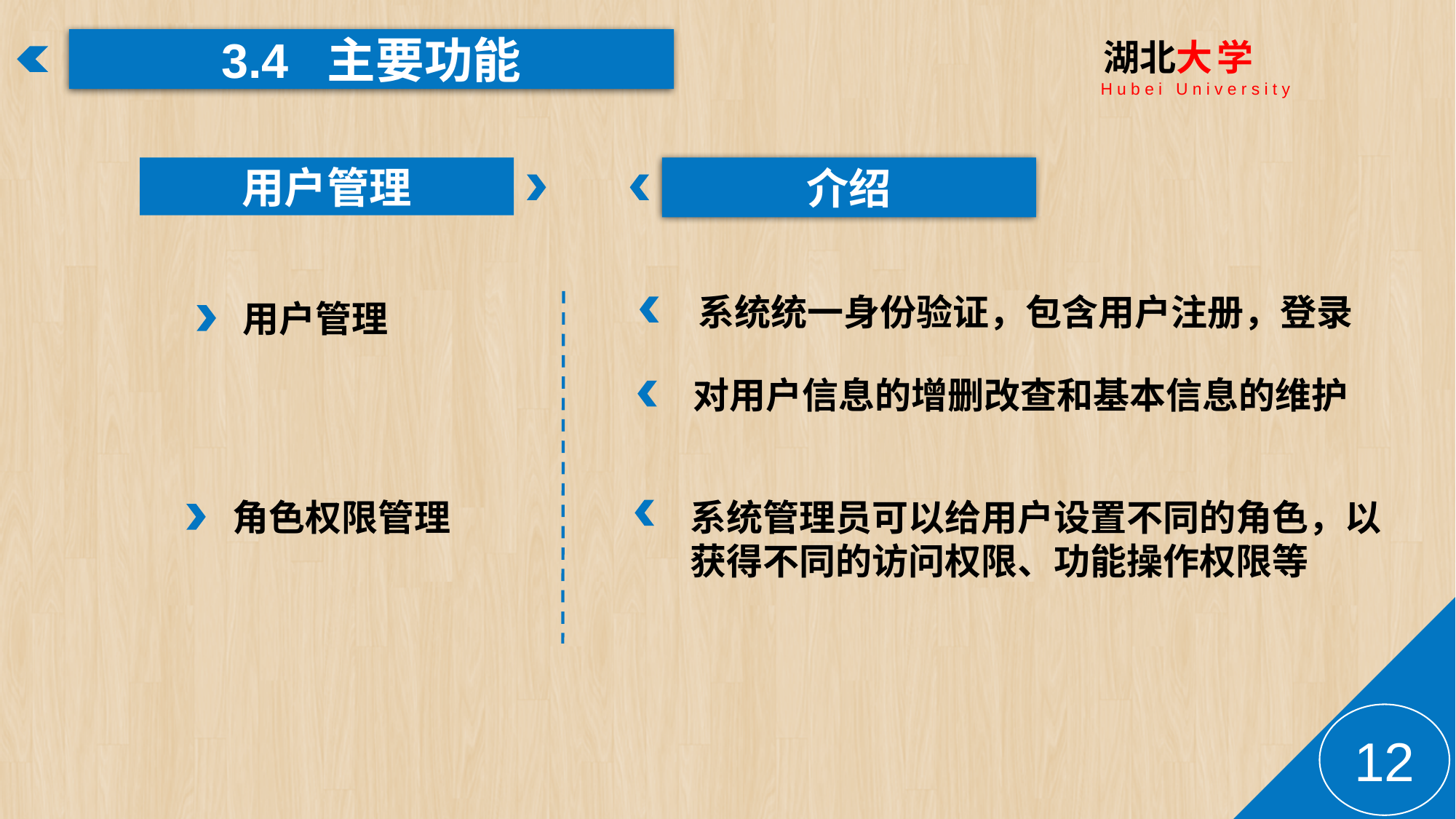

3.4  主要功能

 湖北大学
  Hubei University

用户管理
介绍

系统统一身份验证，包含用户注册，登录
用户管理

对用户信息的增删改查和基本信息的维护

角色权限管理
系统管理员可以给用户设置不同的角色，以获得不同的访问权限、功能操作权限等

12